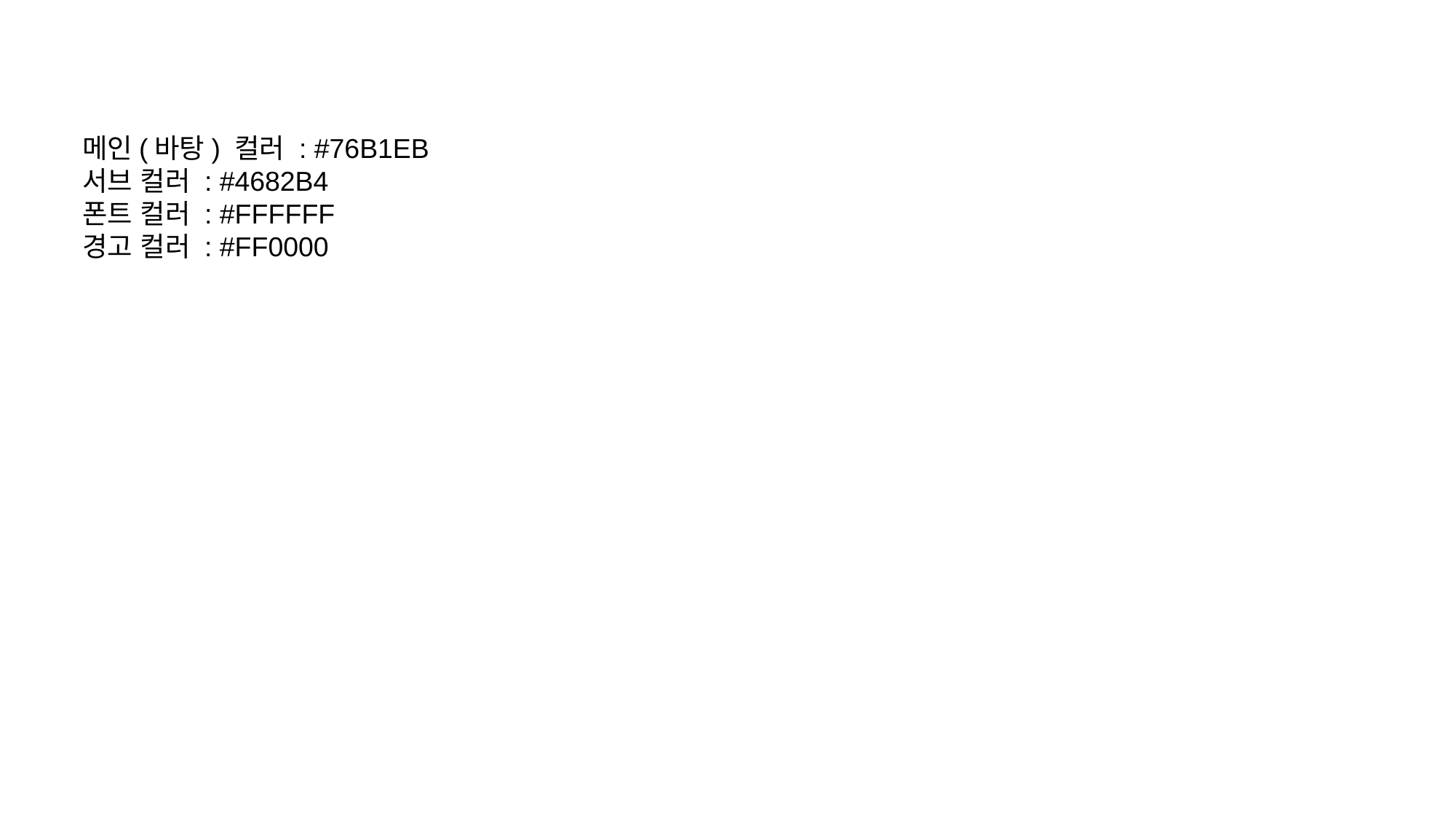

메인(바탕) 컬러 : #76B1EB
서브 컬러 : #4682B4
폰트 컬러 : #FFFFFF
경고 컬러 : #FF0000